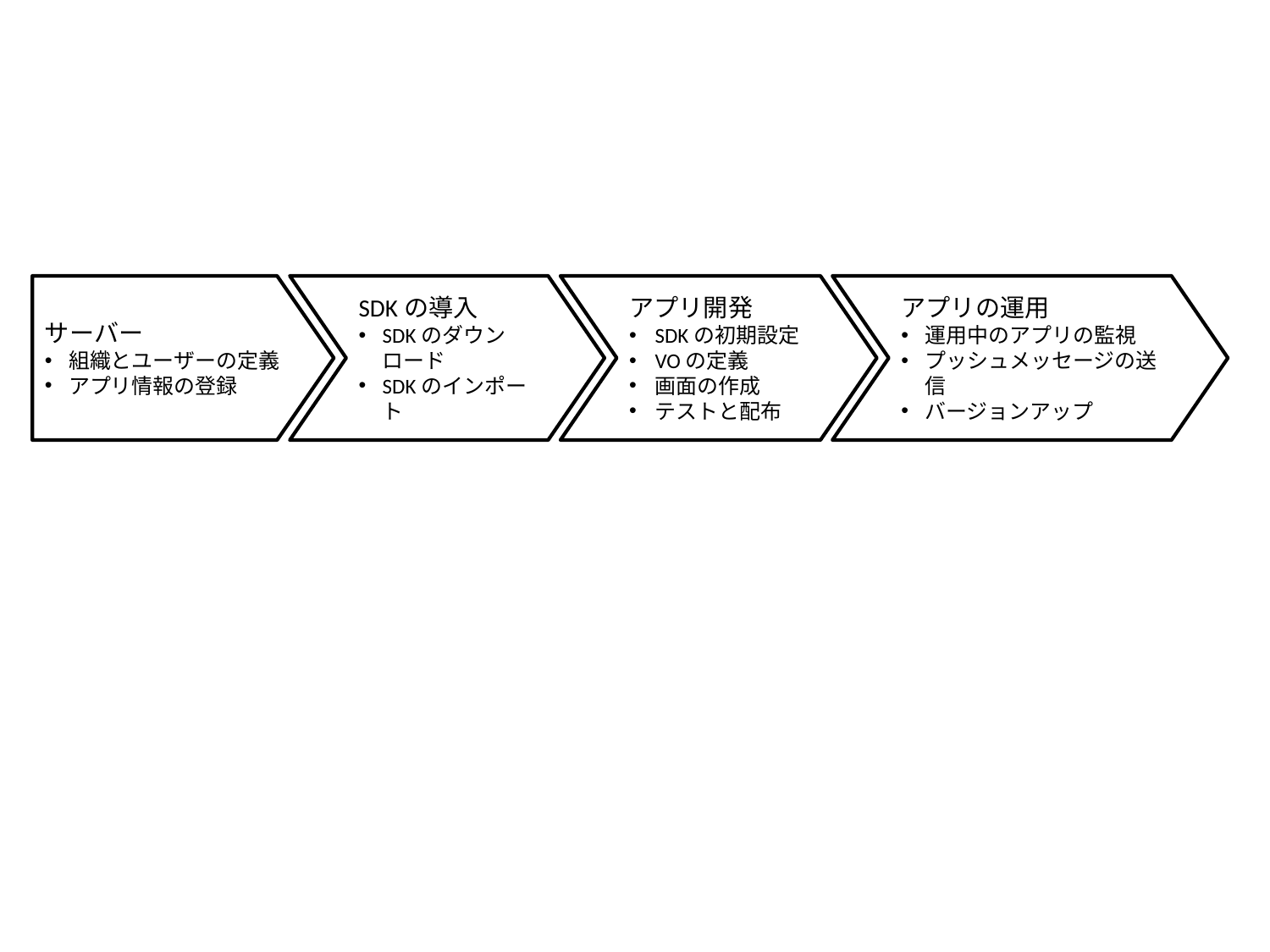

サーバー
組織とユーザーの定義
アプリ情報の登録
SDKの導入
SDKのダウンロード
SDKのインポート
アプリ開発
SDKの初期設定
VOの定義
画面の作成
テストと配布
アプリの運用
運用中のアプリの監視
プッシュメッセージの送信
バージョンアップ